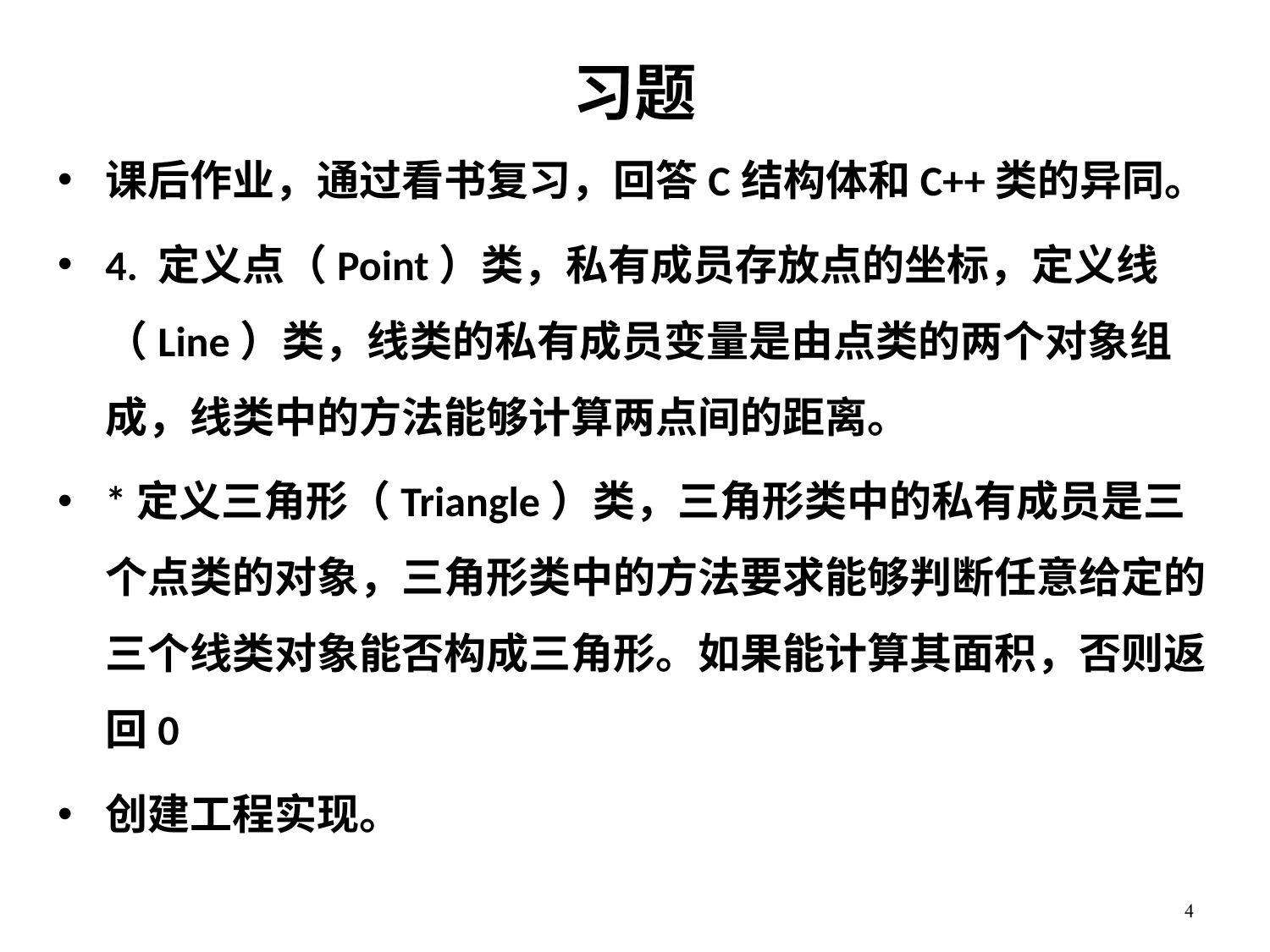

习题
课后作业，通过看书复习，回答C结构体和C++类的异同。
4. 定义点（Point）类，私有成员存放点的坐标，定义线（Line）类，线类的私有成员变量是由点类的两个对象组成，线类中的方法能够计算两点间的距离。
*定义三角形（Triangle）类，三角形类中的私有成员是三个点类的对象，三角形类中的方法要求能够判断任意给定的三个线类对象能否构成三角形。如果能计算其面积，否则返回0
创建工程实现。

4